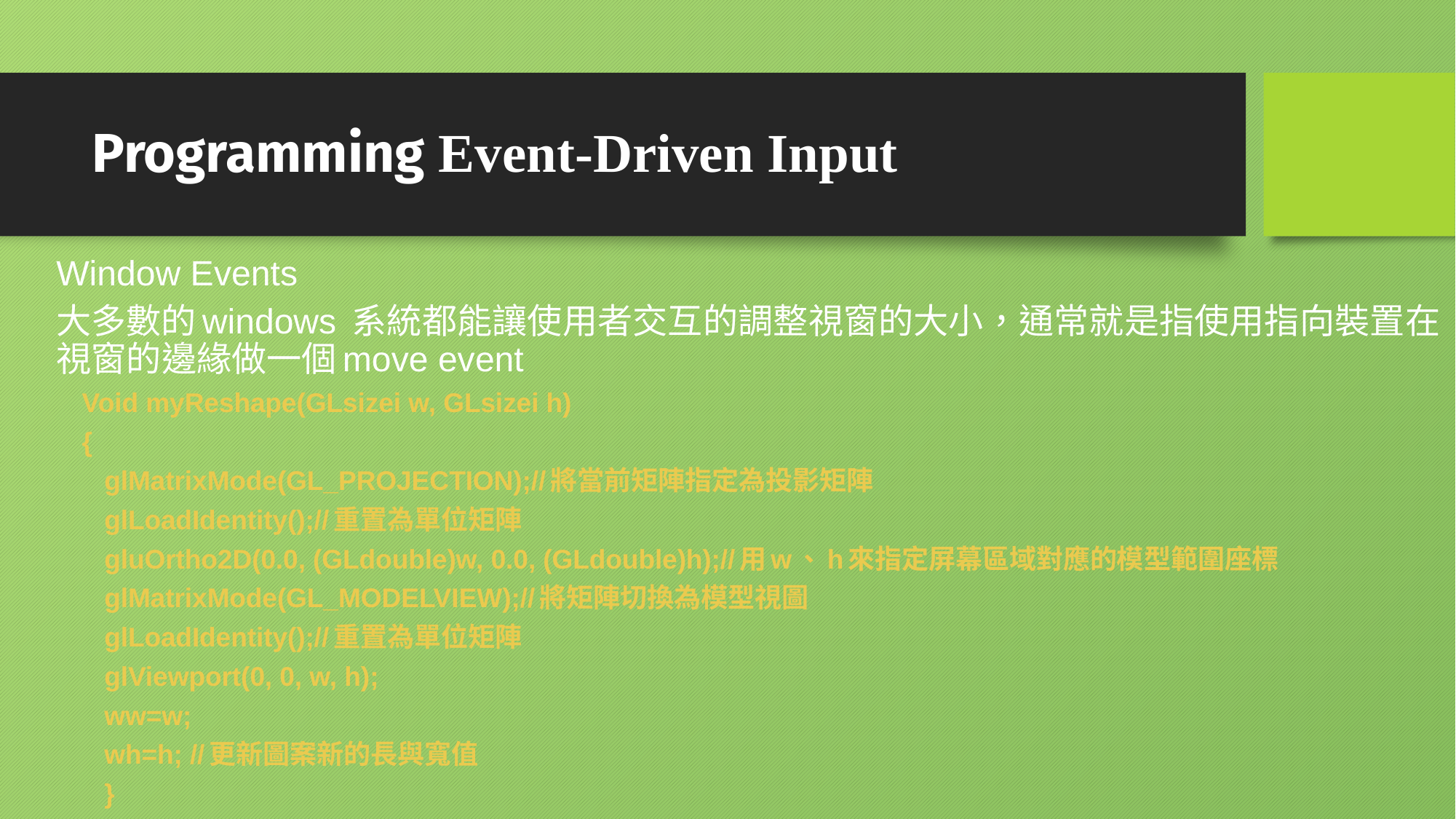

# Programming Event-Driven Input
Window Events
大多數的windows 系統都能讓使用者交互的調整視窗的大小，通常就是指使用指向裝置在視窗的邊緣做一個move event
Void myReshape(GLsizei w, GLsizei h)
{
   glMatrixMode(GL_PROJECTION);//將當前矩陣指定為投影矩陣
   glLoadIdentity();//重置為單位矩陣
   gluOrtho2D(0.0, (GLdouble)w, 0.0, (GLdouble)h);//用w、h來指定屏幕區域對應的模型範圍座標
   glMatrixMode(GL_MODELVIEW);//將矩陣切換為模型視圖
   glLoadIdentity();//重置為單位矩陣
   glViewport(0, 0, w, h);
   ww=w;
   wh=h; //更新圖案新的長與寬值
   }